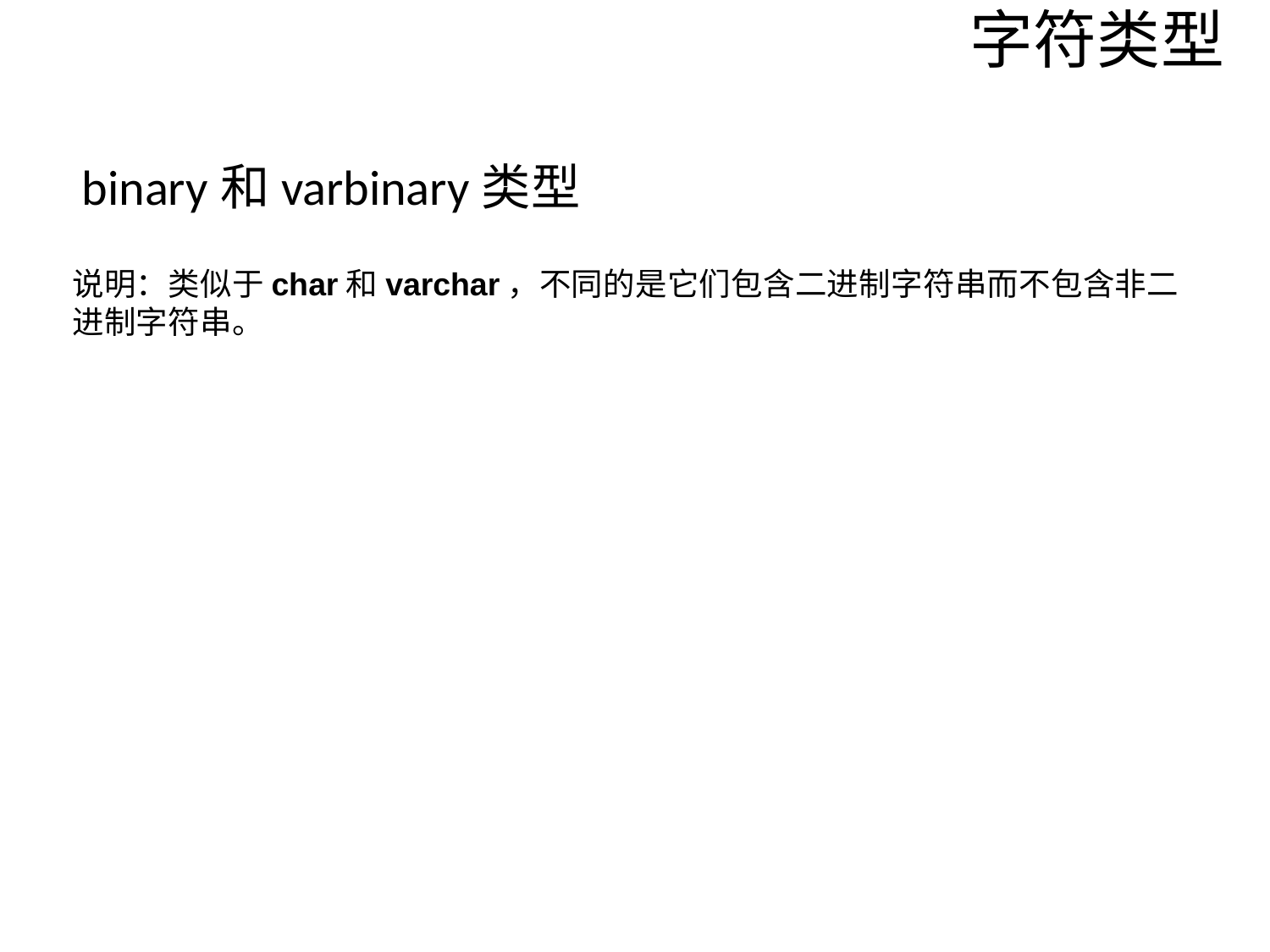

字符类型
binary和varbinary类型
说明：类似于char和varchar，不同的是它们包含二进制字符串而不包含非二
进制字符串。